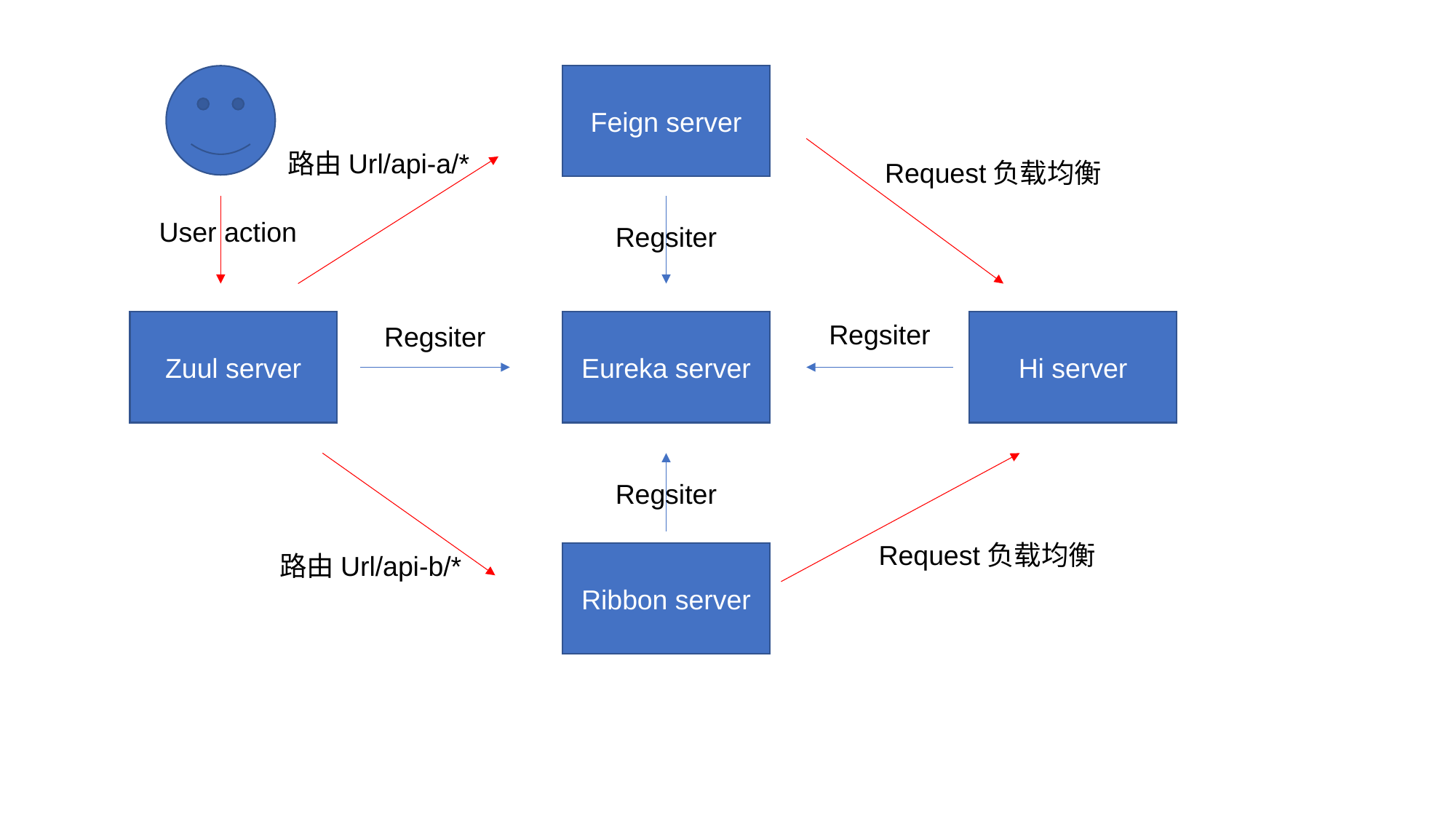

Feign server
路由Url/api-a/*
Request负载均衡
User action
Regsiter

Zuul server
Eureka server
Regsiter

Hi server
Regsiter

Regsiter

Request负载均衡
路由Url/api-b/*
Ribbon server